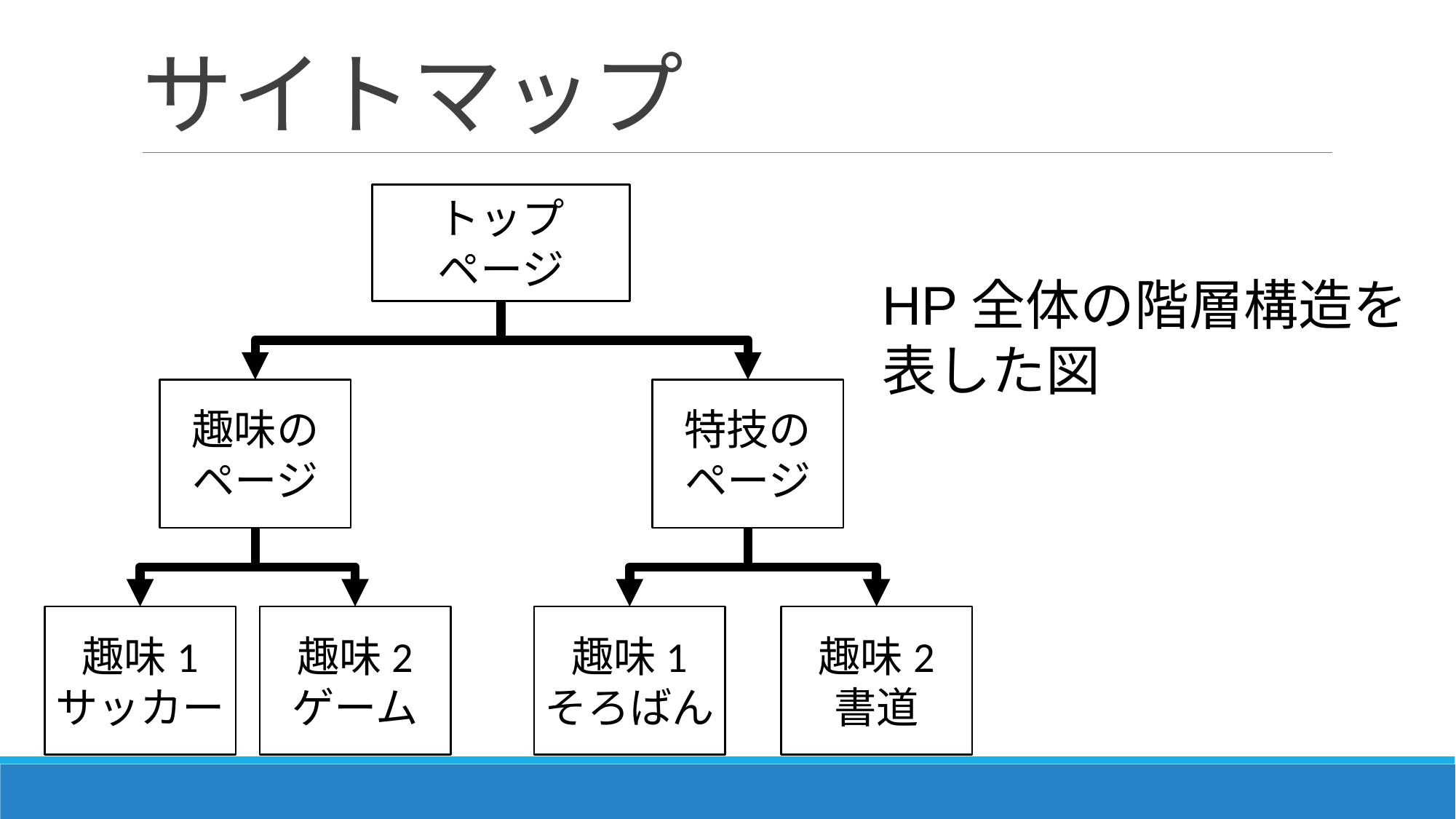

# サイトマップ
トップ
ページ
HP全体の階層構造を
表した図
趣味の
ページ
特技の
ページ
趣味1
サッカー
趣味2
ゲーム
趣味1
そろばん
趣味2
書道